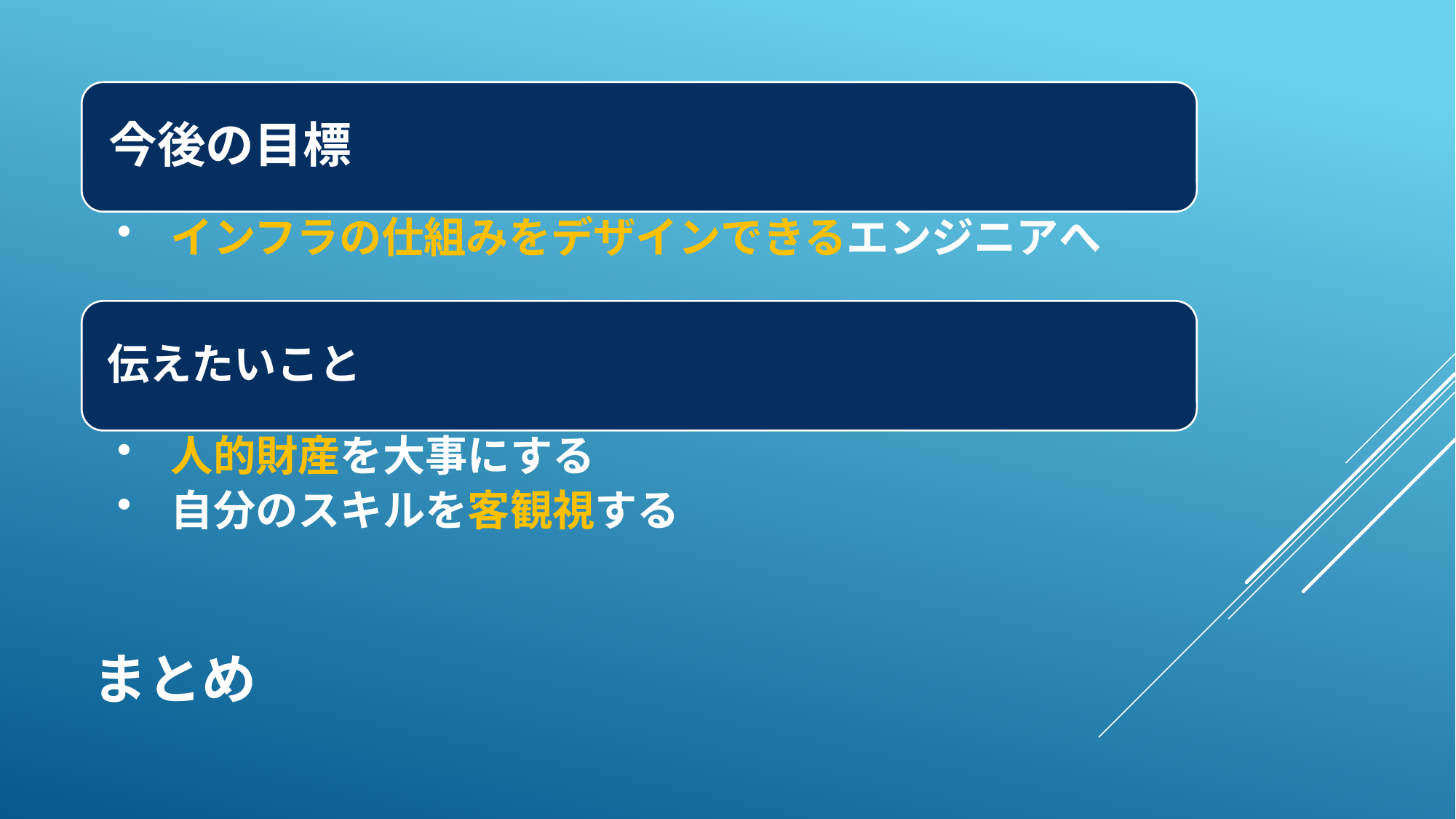

今後の目標
 インフラの仕組みをデザインできるエンジニアへ
伝えたいこと
 人的財産を大事にする
 自分のスキルを客観視する
# まとめ